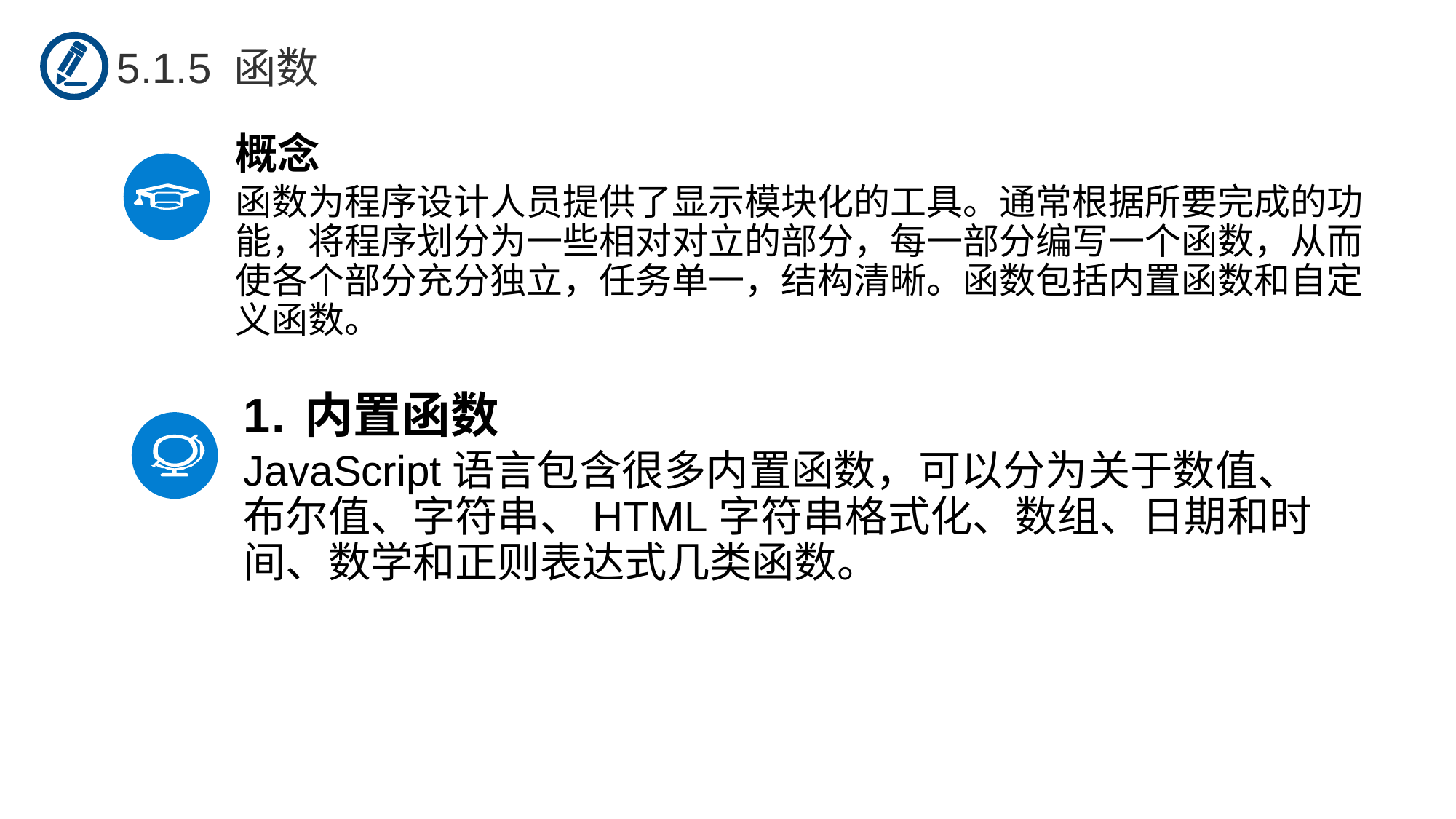

5.1.5 函数
概念
函数为程序设计人员提供了显示模块化的工具。通常根据所要完成的功能，将程序划分为一些相对对立的部分，每一部分编写一个函数，从而使各个部分充分独立，任务单一，结构清晰。函数包括内置函数和自定义函数。

内置函数
JavaScript语言包含很多内置函数，可以分为关于数值、布尔值、字符串、HTML字符串格式化、数组、日期和时间、数学和正则表达式几类函数。